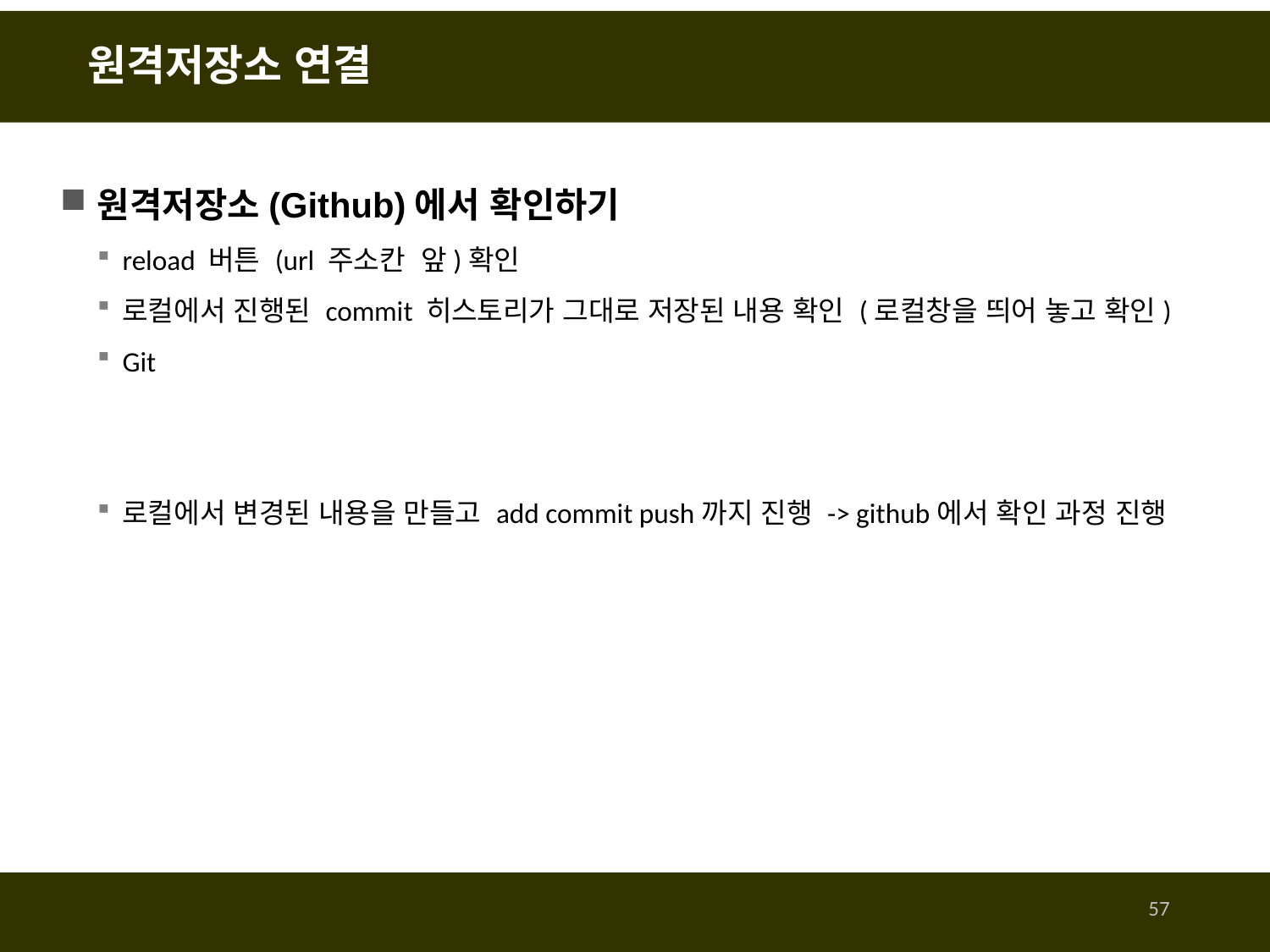

# 원격저장소 연결
원격저장소(Github)에서 확인하기
reload 버튼 (url 주소칸  앞)확인
로컬에서 진행된 commit 히스토리가 그대로 저장된 내용 확인 (로컬창을 띄어 놓고 확인)
Git

로컬에서 변경된 내용을 만들고 add commit push까지 진행 -> github에서 확인 과정 진행
57